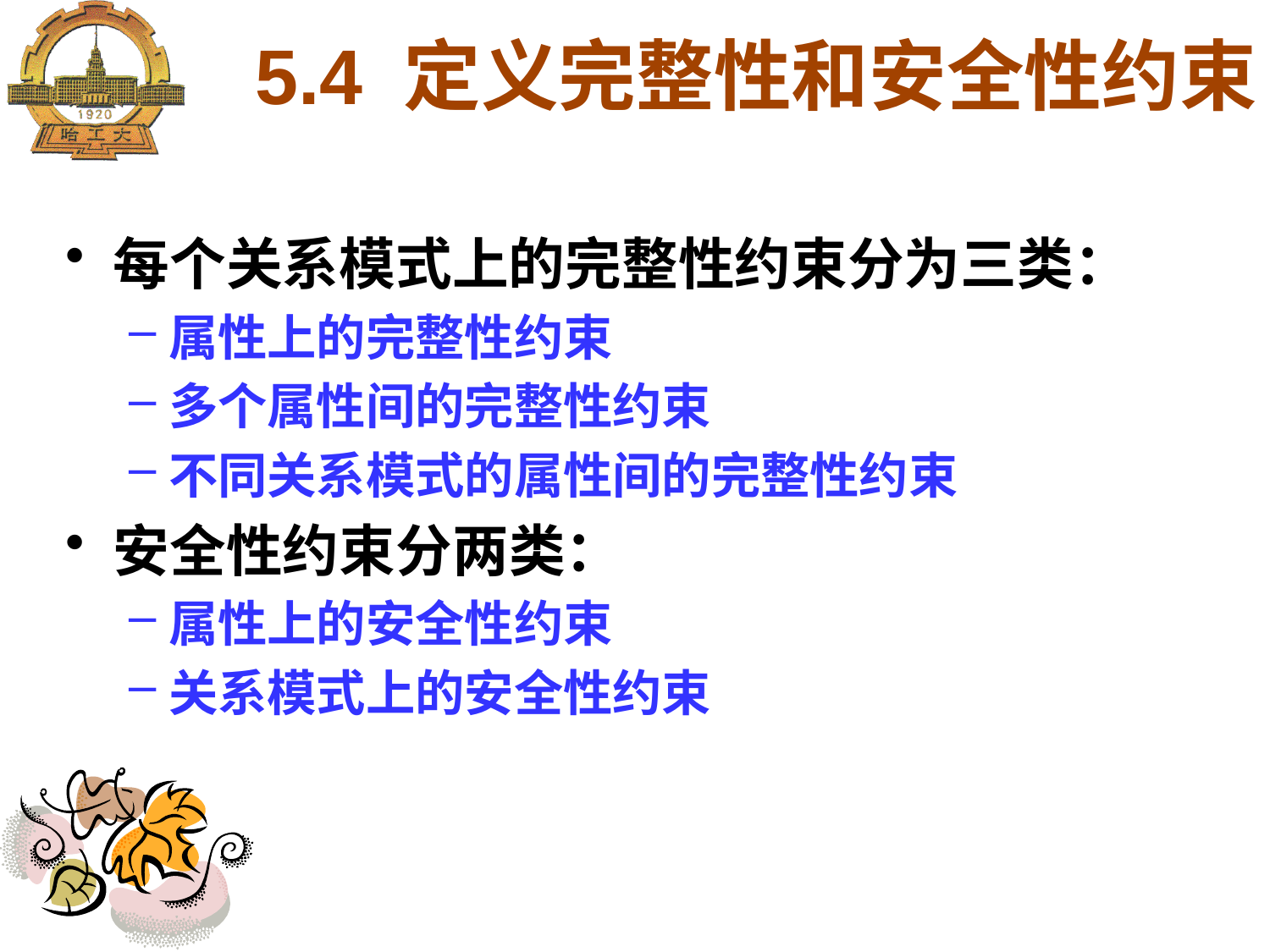

5.4 定义完整性和安全性约束
每个关系模式上的完整性约束分为三类：
属性上的完整性约束
多个属性间的完整性约束
不同关系模式的属性间的完整性约束
安全性约束分两类：
属性上的安全性约束
关系模式上的安全性约束